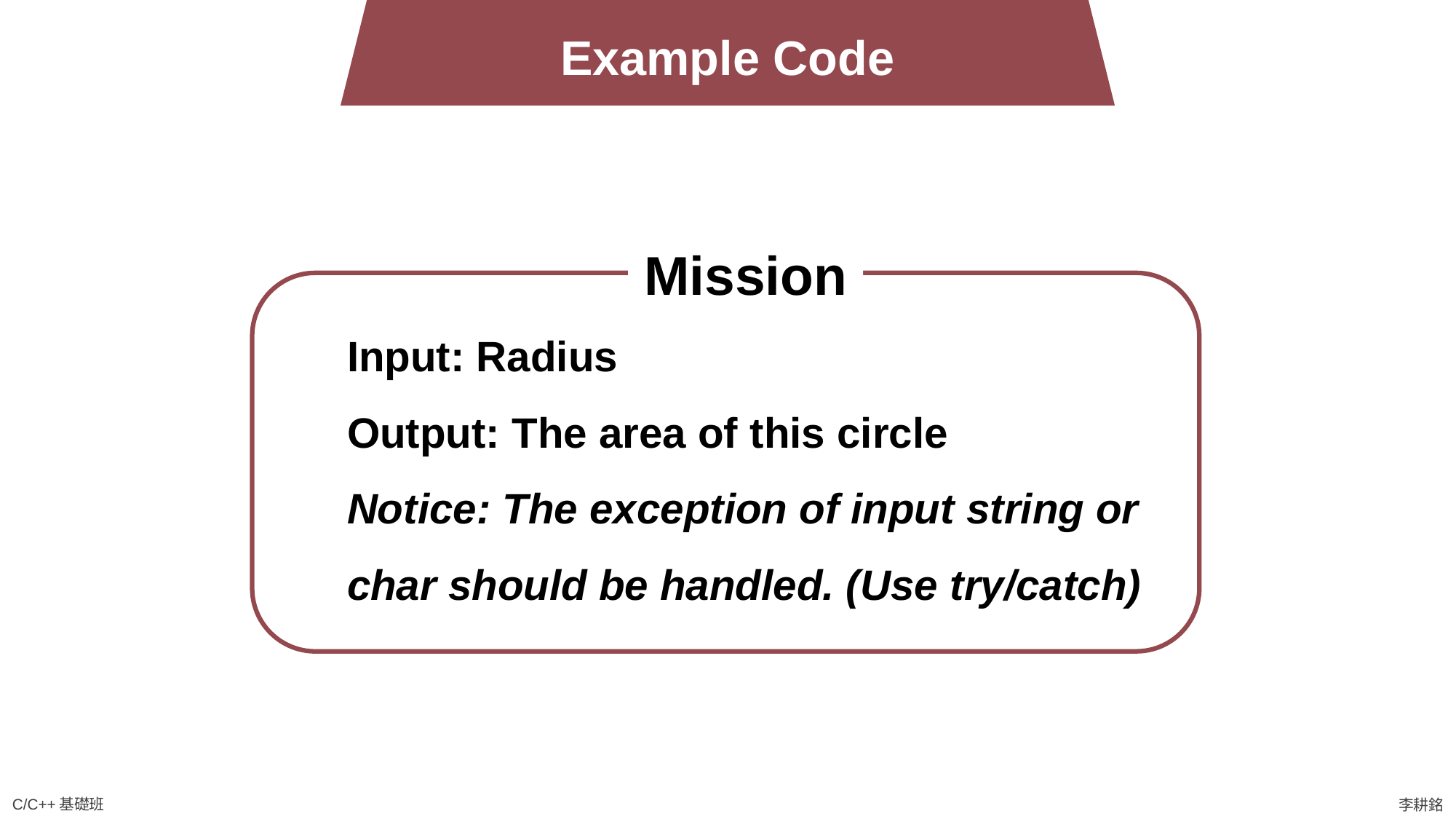

Example Code
Mission

Input: Radius
Output: The area of this circle
Notice: The exception of input string or char should be handled. (Use try/catch)
C/C++基礎班
李耕銘